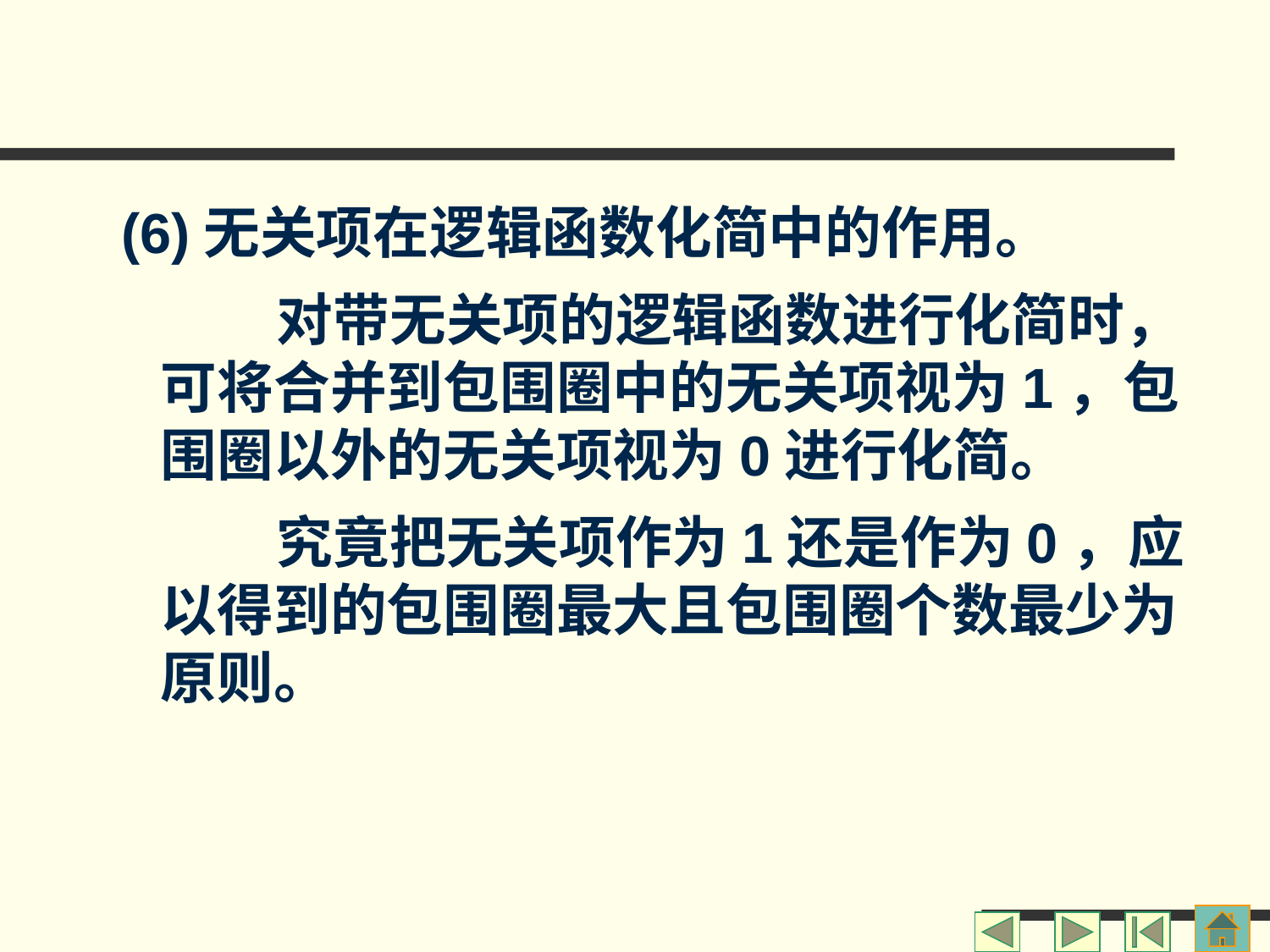

(6)无关项在逻辑函数化简中的作用。
           对带无关项的逻辑函数进行化简时，可将合并到包围圈中的无关项视为1，包围圈以外的无关项视为0进行化简。
           究竟把无关项作为1还是作为0，应以得到的包围圈最大且包围圈个数最少为原则。